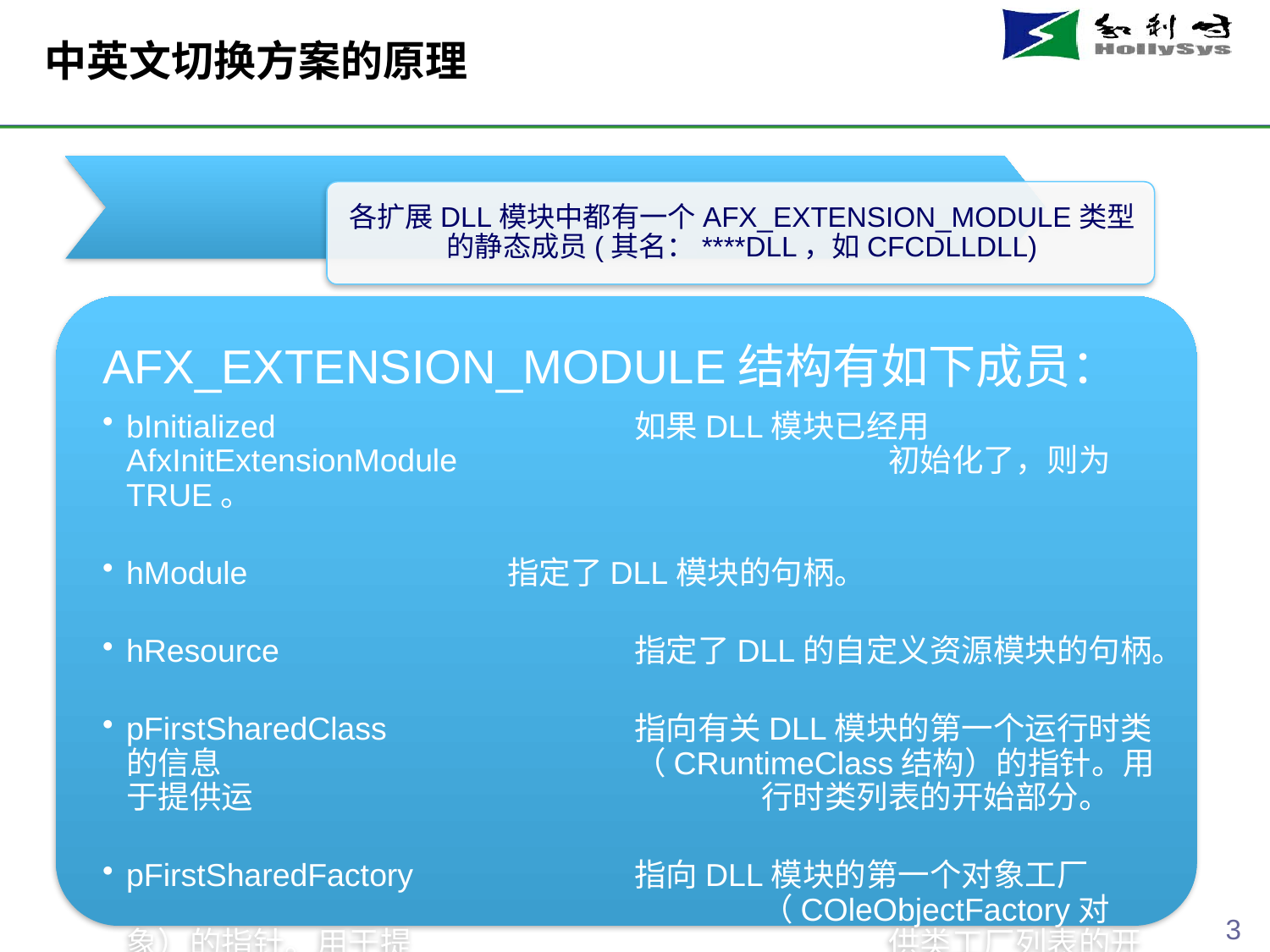

# 中英文切换方案的原理
各扩展DLL模块中都有一个AFX_EXTENSION_MODULE类型的静态成员(其名：****DLL，如CFCDLLDLL)
AFX_EXTENSION_MODULE结构有如下成员：
bInitialized			如果DLL模块已经用AfxInitExtensionModule				初始化了，则为TRUE。

hModule			指定了DLL模块的句柄。

hResource			指定了DLL的自定义资源模块的句柄。

pFirstSharedClass		指向有关DLL模块的第一个运行时类的信息				（CRuntimeClass结构）的指针。用于提供运				行时类列表的开始部分。

pFirstSharedFactory		指向DLL模块的第一个对象工厂						（COleObjectFactory对象）的指针。用于提				供类工厂列表的开始部分。